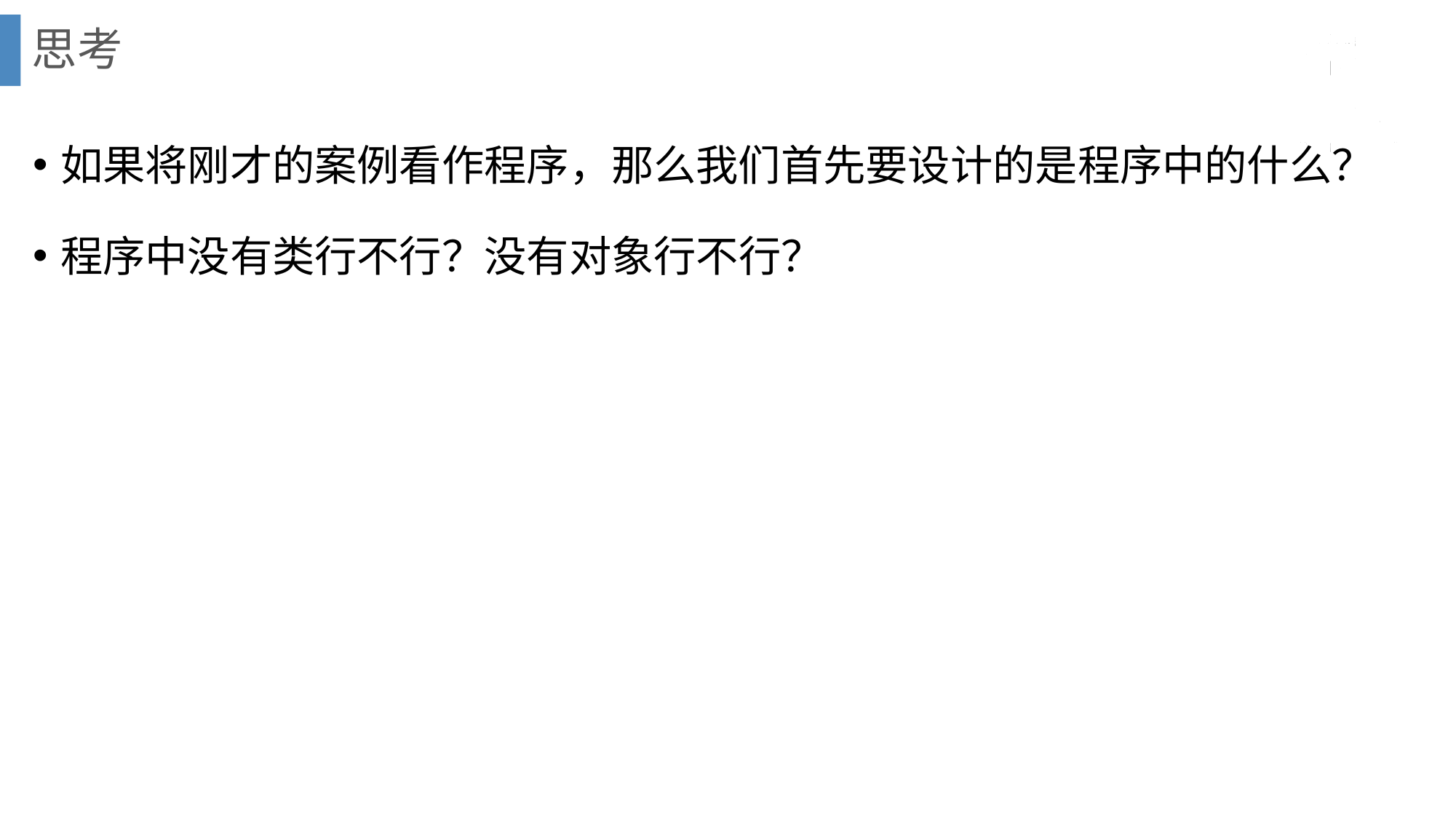

# 思考
如果将刚才的案例看作程序，那么我们首先要设计的是程序中的什么？
程序中没有类行不行？没有对象行不行？